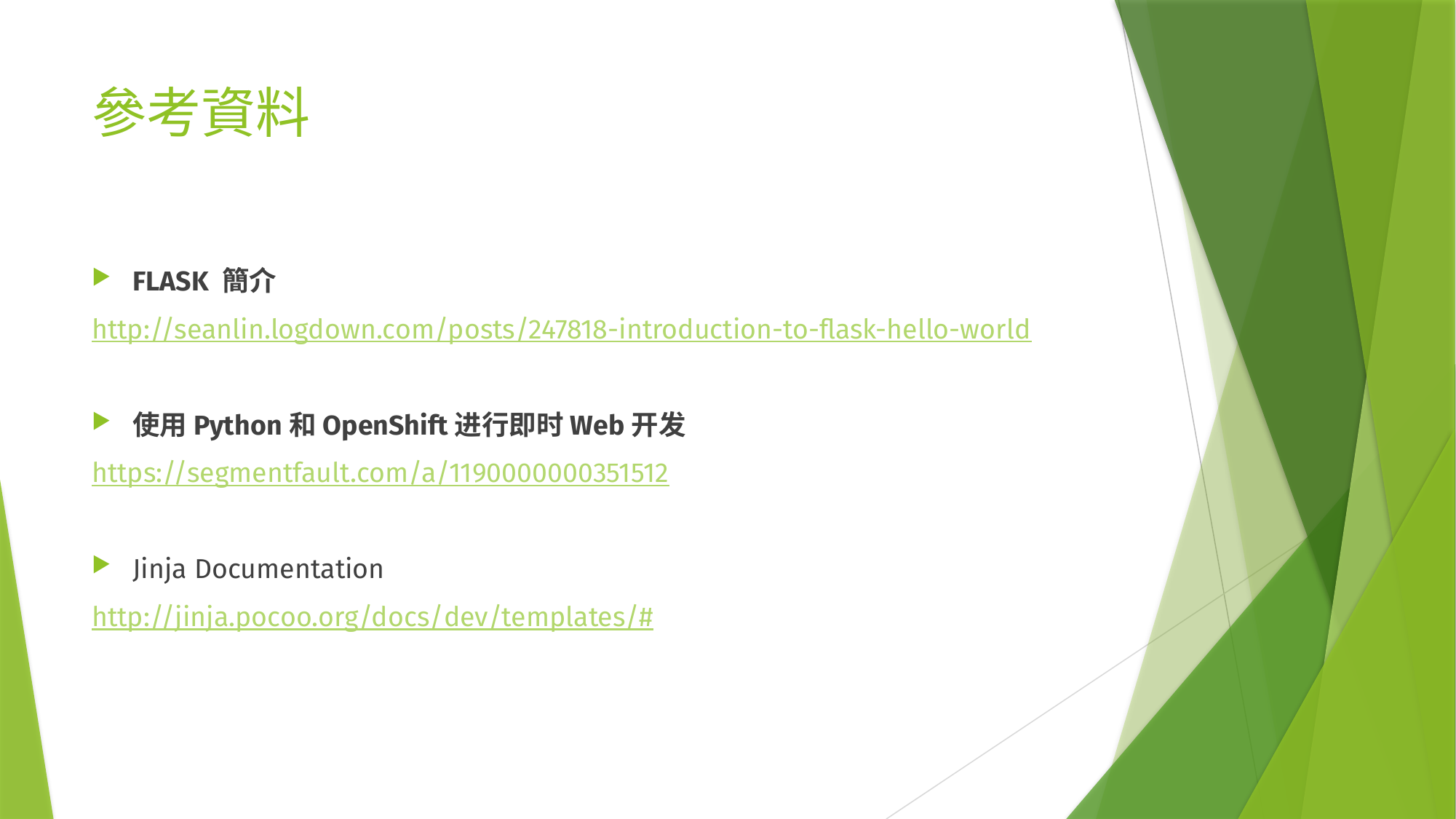

# 參考資料
FLASK 簡介
http://seanlin.logdown.com/posts/247818-introduction-to-flask-hello-world

使用Python和OpenShift进行即时Web开发
https://segmentfault.com/a/1190000000351512

Jinja Documentation
http://jinja.pocoo.org/docs/dev/templates/#